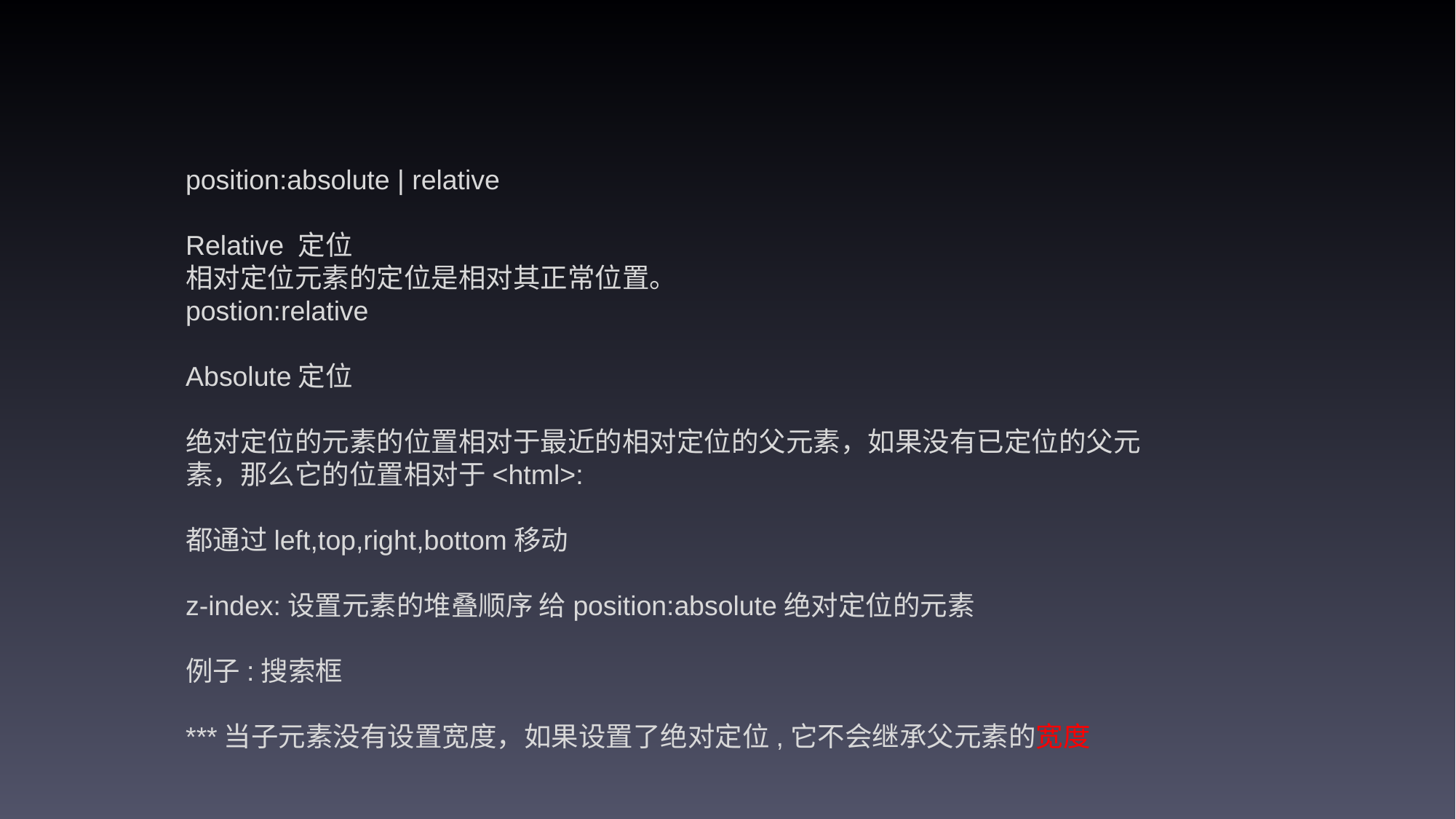

position:absolute | relative

Relative 定位
相对定位元素的定位是相对其正常位置。
postion:relative

Absolute定位

绝对定位的元素的位置相对于最近的相对定位的父元素，如果没有已定位的父元素，那么它的位置相对于<html>:

都通过left,top,right,bottom移动

z-index:设置元素的堆叠顺序 给position:absolute绝对定位的元素

例子:搜索框

***当子元素没有设置宽度，如果设置了绝对定位,它不会继承父元素的宽度